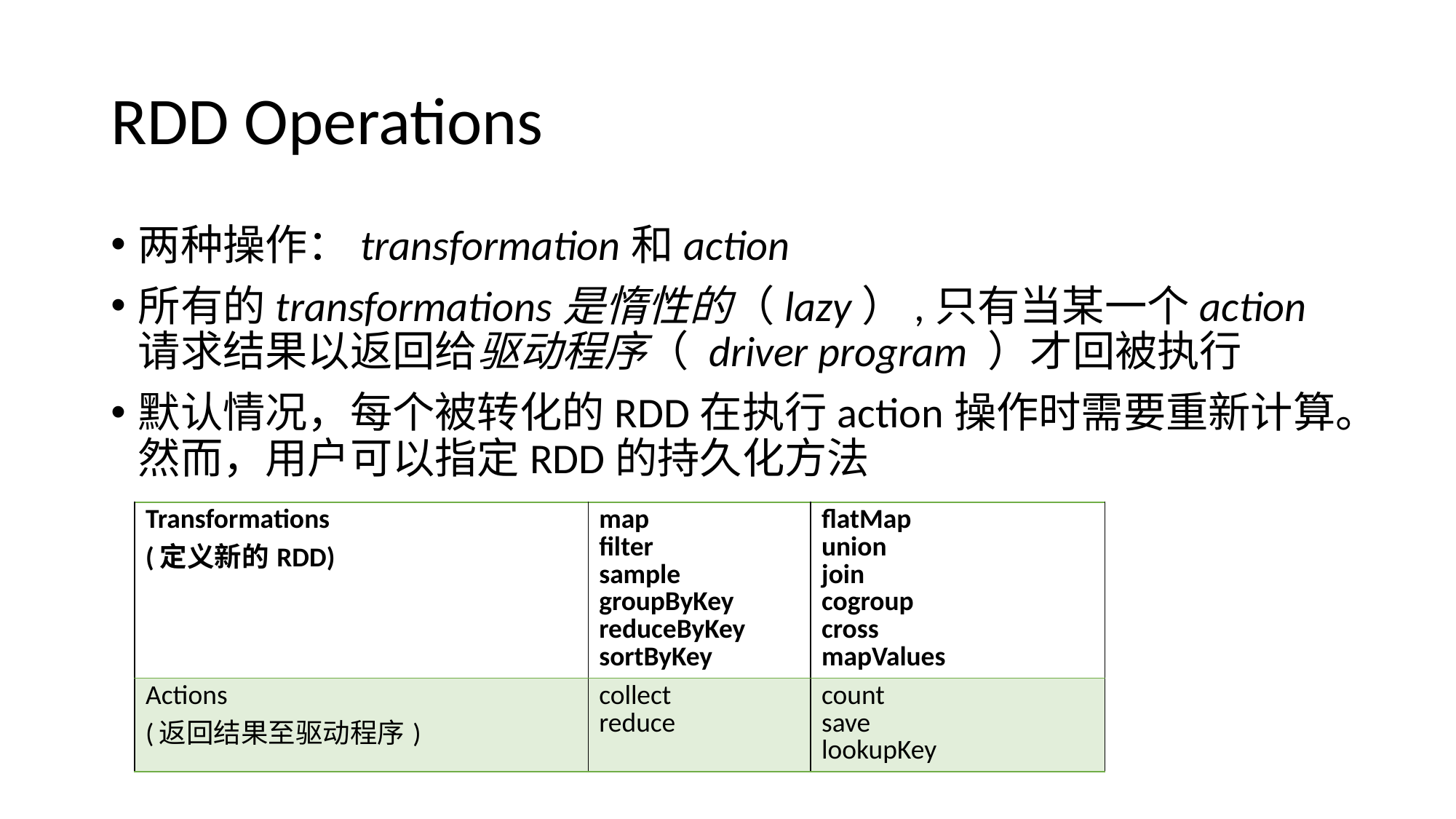

# RDD Operations
两种操作：transformation和action
所有的transformations是惰性的（lazy）,只有当某一个action请求结果以返回给驱动程序（ driver program ）才回被执行
默认情况，每个被转化的RDD在执行action操作时需要重新计算。然而，用户可以指定RDD的持久化方法
| Transformations (定义新的RDD) | map filter sample groupByKey reduceByKey sortByKey | flatMap union join cogroup cross mapValues |
| --- | --- | --- |
| Actions (返回结果至驱动程序) | collect reduce | count save lookupKey |